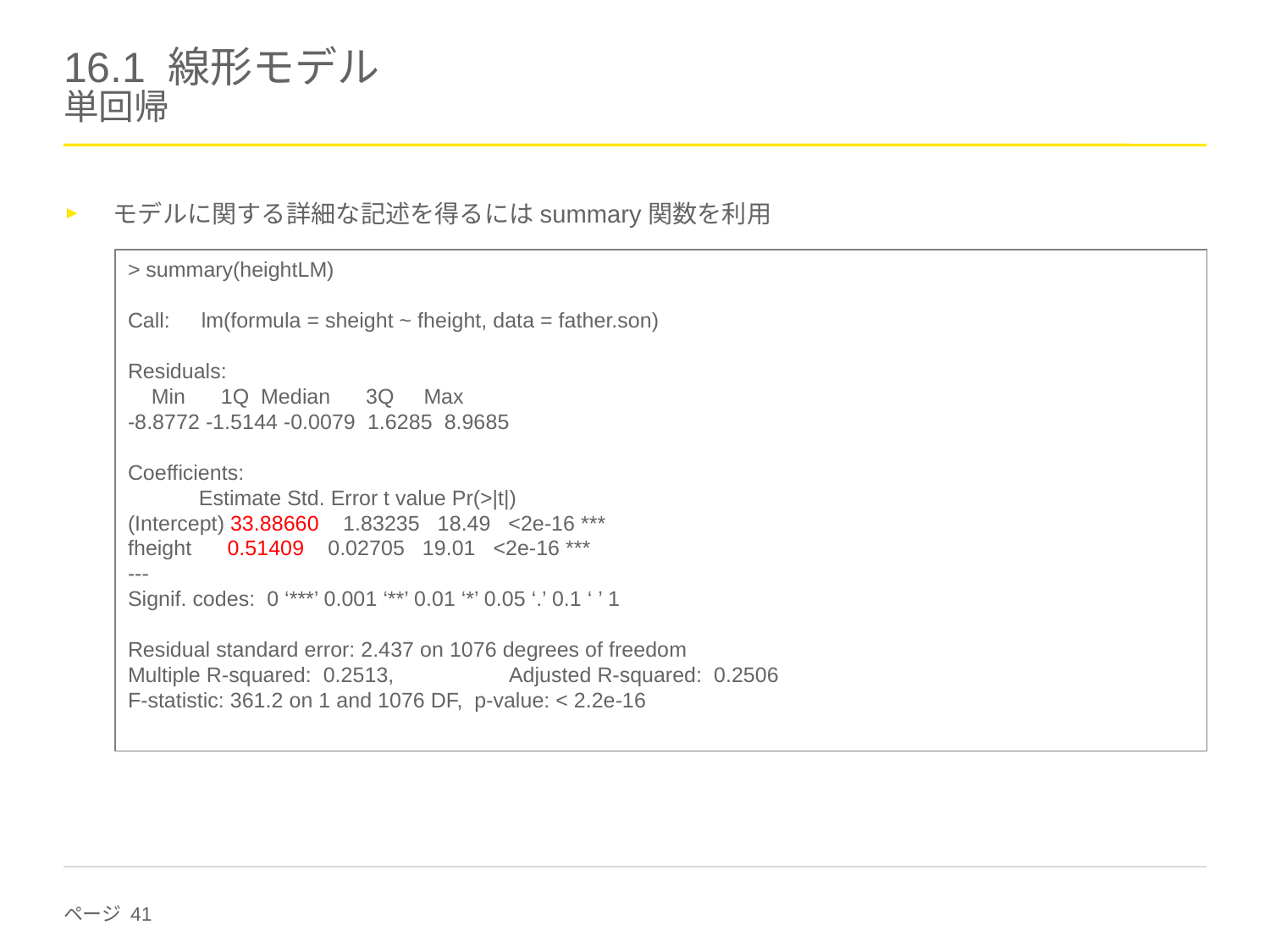

# 16.1 線形モデル 単回帰
モデルに関する詳細な記述を得るにはsummary関数を利用
> summary(heightLM)

Call:　lm(formula = sheight ~ fheight, data = father.son)

Residuals:
    Min      1Q  Median      3Q     Max
-8.8772 -1.5144 -0.0079  1.6285  8.9685

Coefficients:
            Estimate Std. Error t value Pr(>|t|)
(Intercept) 33.88660    1.83235   18.49   <2e-16 ***
fheight      0.51409    0.02705   19.01   <2e-16 ***
---
Signif. codes:  0 ‘***’ 0.001 ‘**’ 0.01 ‘*’ 0.05 ‘.’ 0.1 ‘ ’ 1

Residual standard error: 2.437 on 1076 degrees of freedom
Multiple R-squared:  0.2513,	Adjusted R-squared:  0.2506
F-statistic: 361.2 on 1 and 1076 DF,  p-value: < 2.2e-16